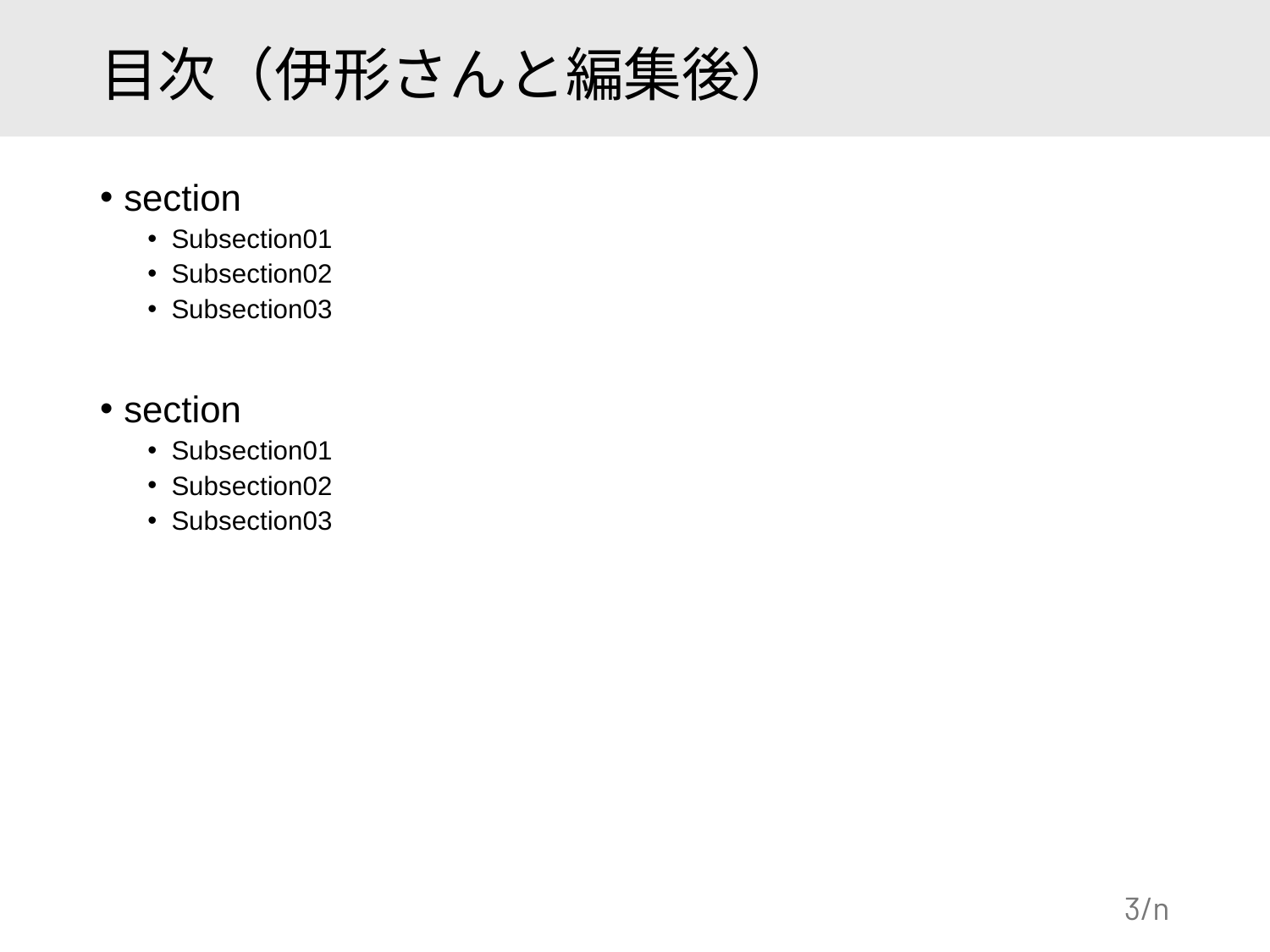

# 目次（伊形さんと編集後）
section
Subsection01
Subsection02
Subsection03

section
Subsection01
Subsection02
Subsection03
3/n